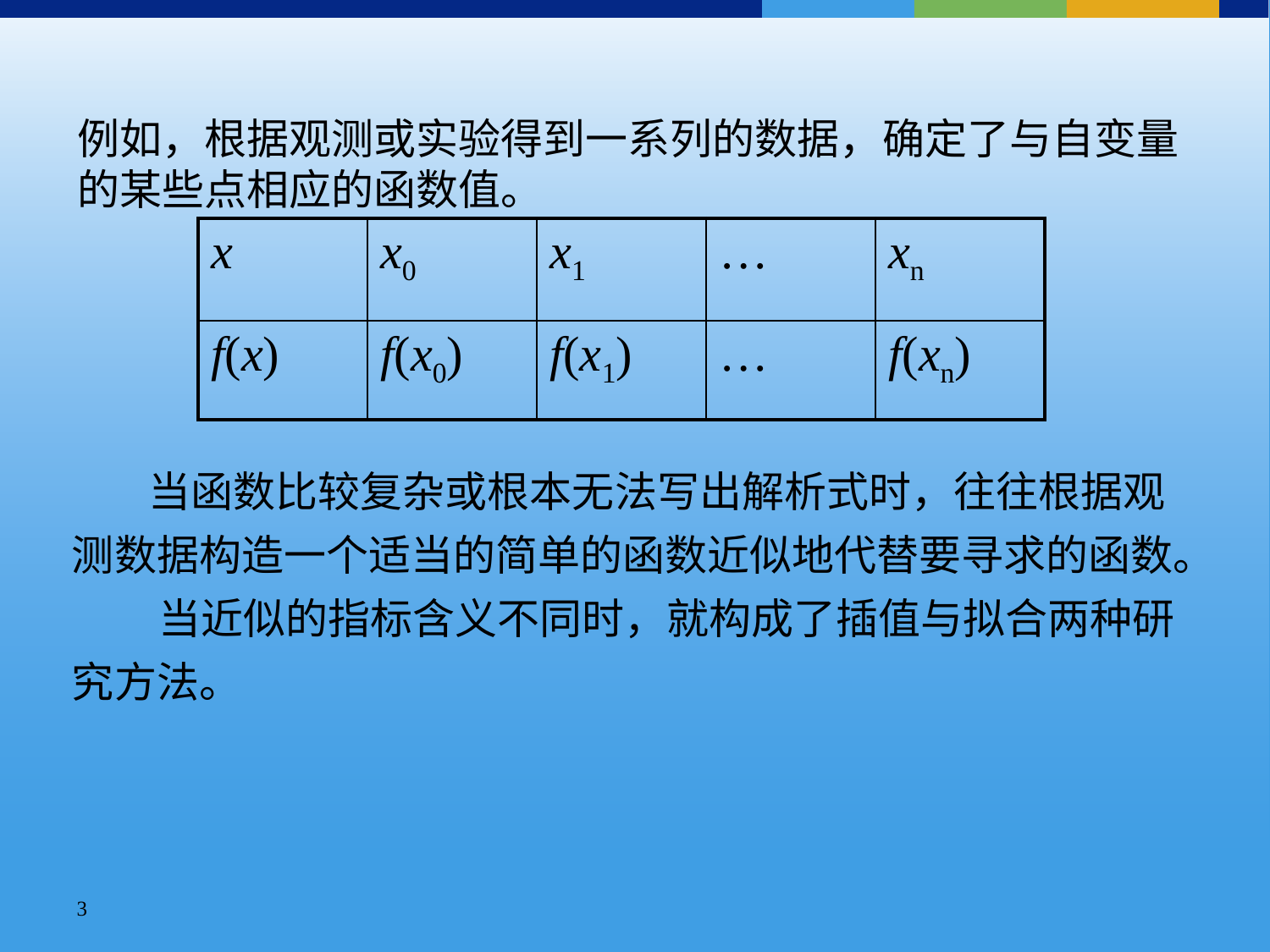

例如，根据观测或实验得到一系列的数据，确定了与自变量的某些点相应的函数值。
| x | x0 | x1 | … | xn |
| --- | --- | --- | --- | --- |
| f(x) | f(x0) | f(x1) | … | f(xn) |
       当函数比较复杂或根本无法写出解析式时，往往根据观测数据构造一个适当的简单的函数近似地代替要寻求的函数。
        当近似的指标含义不同时，就构成了插值与拟合两种研究方法。
3